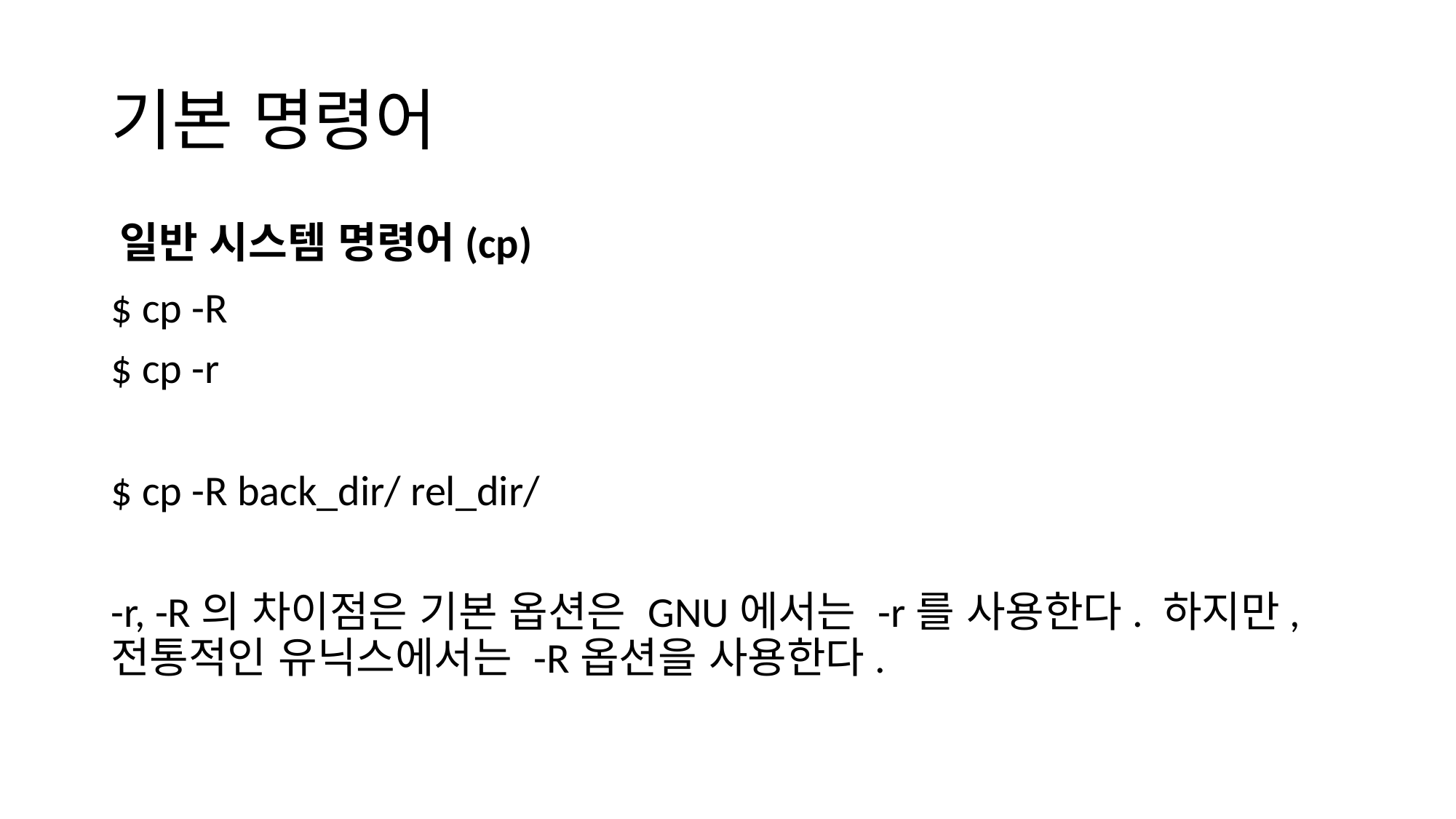

# 기본 명령어
일반 시스템 명령어(cp)
$ cp -R
$ cp -r

$ cp -R back_dir/ rel_dir/

-r, -R의 차이점은 기본 옵션은 GNU에서는 -r를 사용한다. 하지만, 전통적인 유닉스에서는 -R옵션을 사용한다.